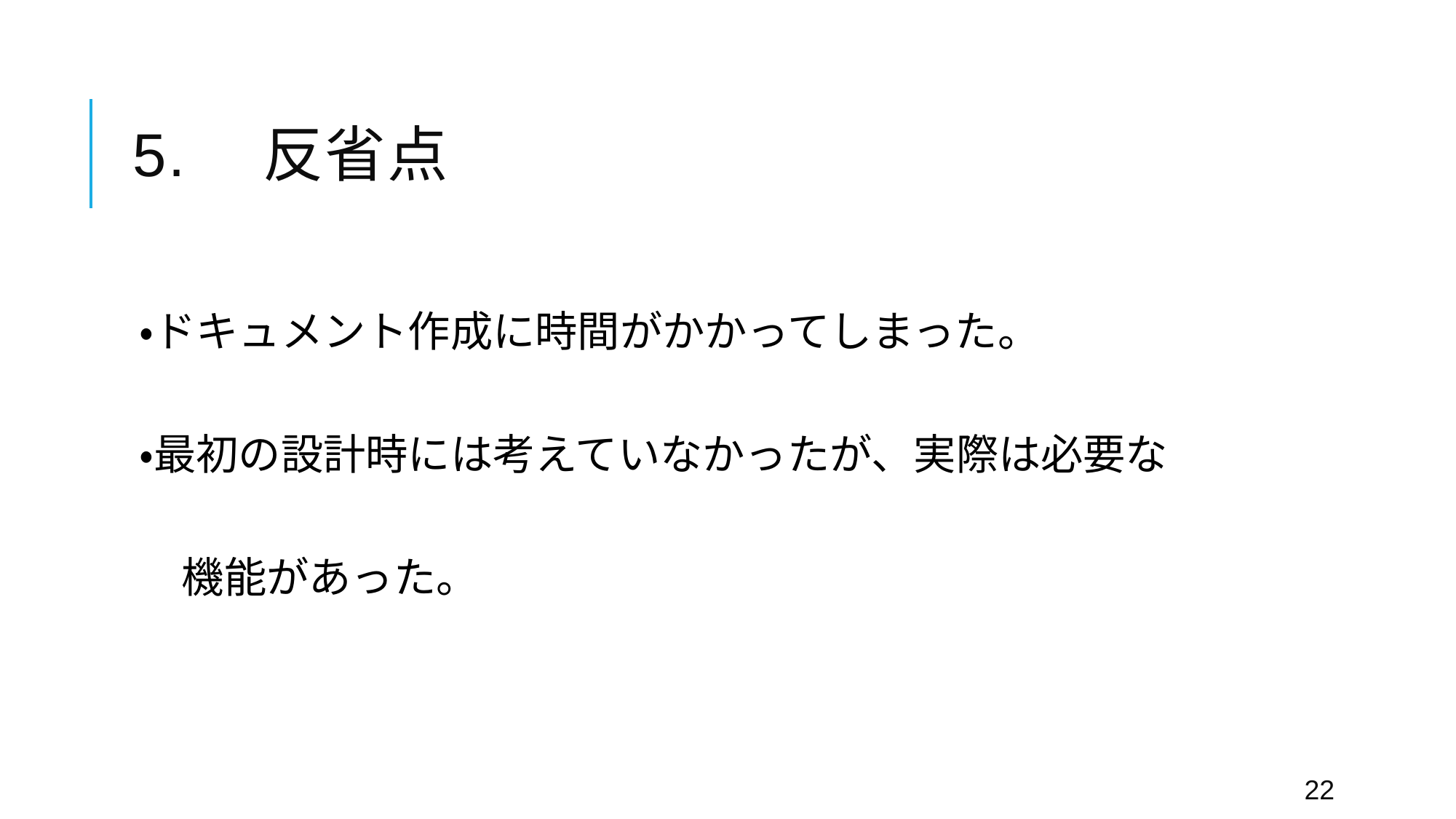

# 5.　反省点
・ドキュメント作成に時間がかかってしまった。
・最初の設計時には考えていなかったが、実際は必要な
　機能があった。
22